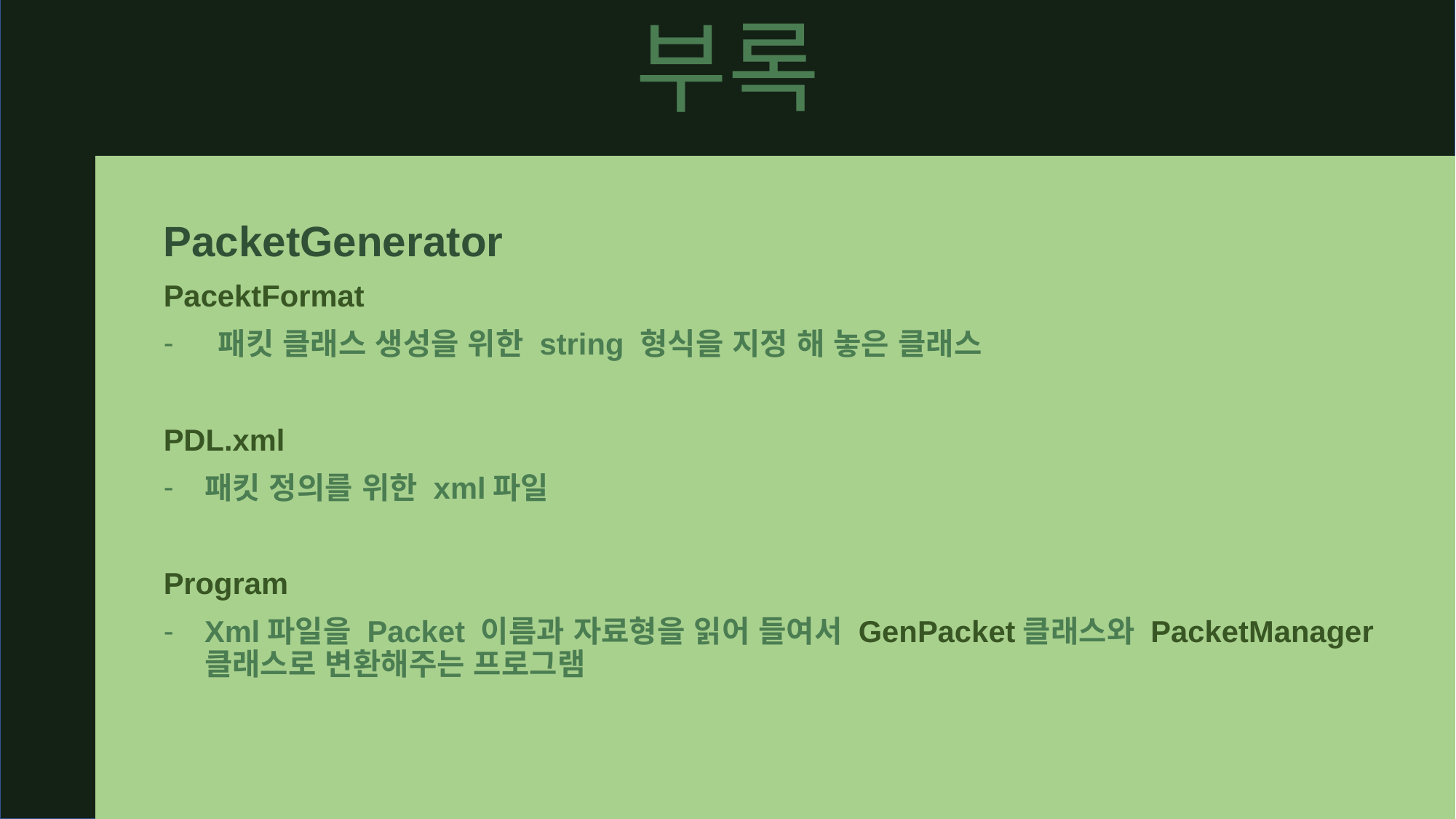

부록

PacketGenerator
PacektFormat
패킷 클래스 생성을 위한 string 형식을 지정 해 놓은 클래스

PDL.xml
패킷 정의를 위한 xml파일

Program
Xml파일을 Packet 이름과 자료형을 읽어 들여서 GenPacket클래스와 PacketManager클래스로 변환해주는 프로그램